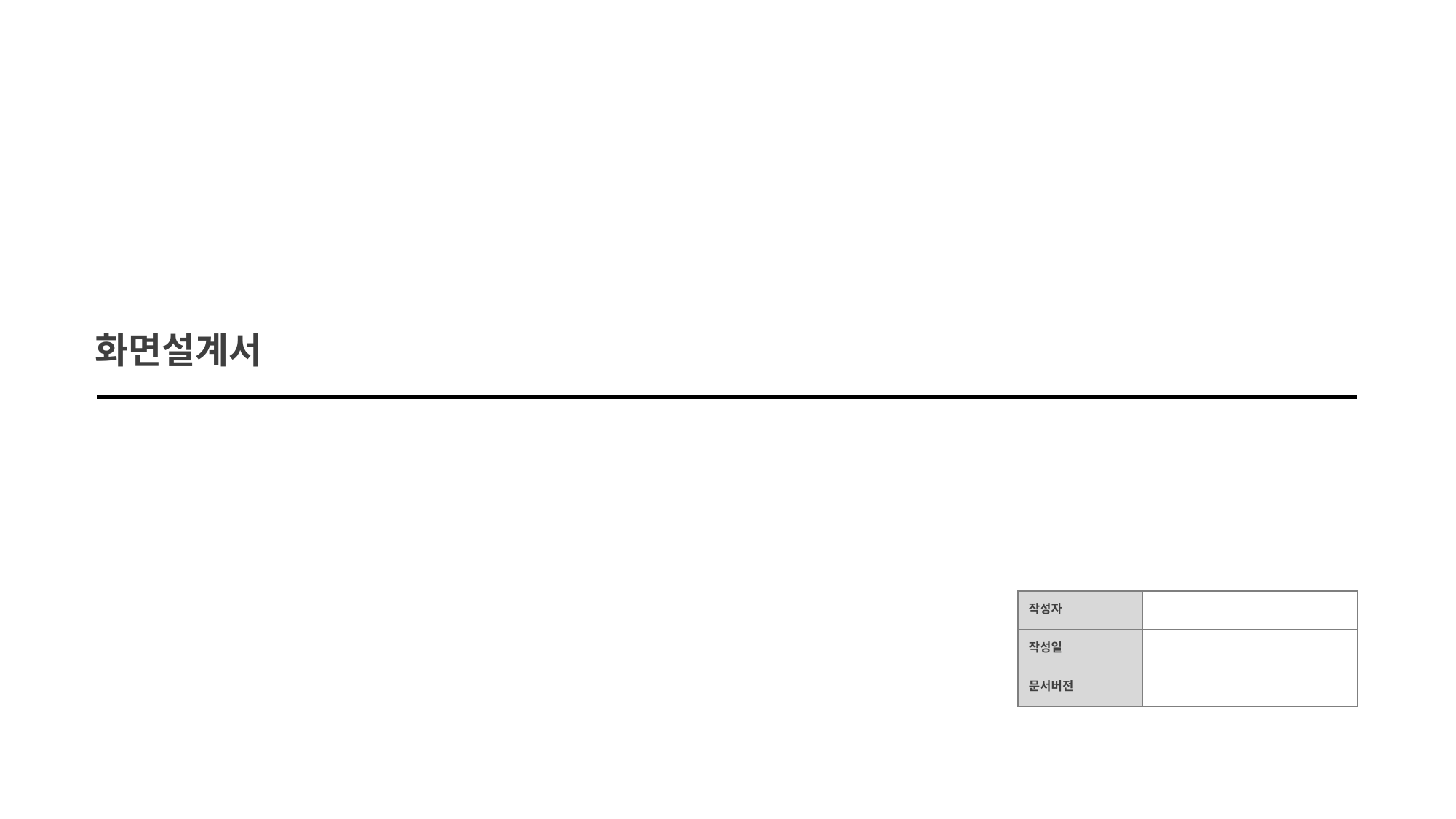

화면설계서
| 작성자 |  |
| --- | --- |
| 작성일 |  |
| 문서버전 |  |